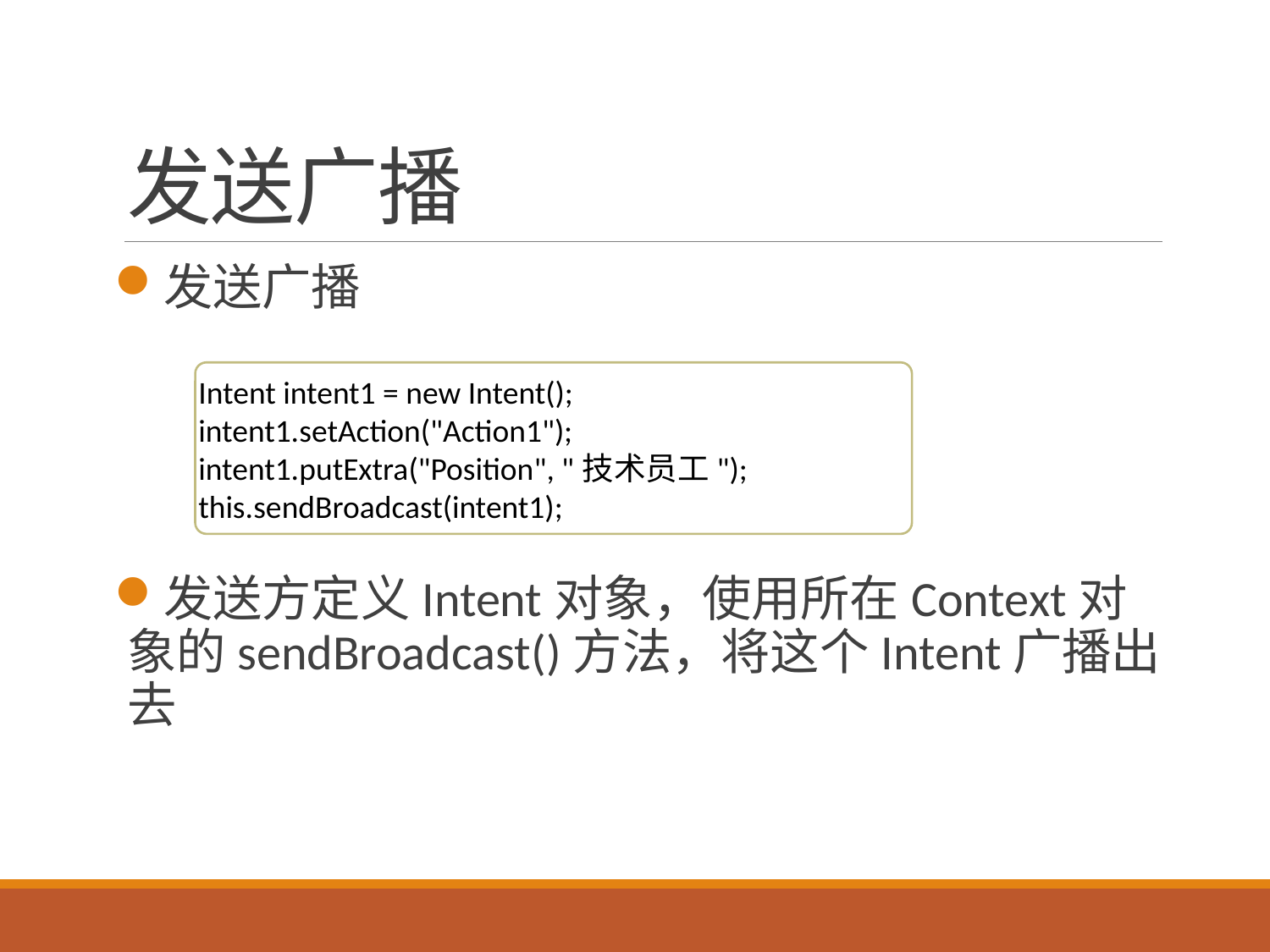

# 发送广播
发送广播

发送方定义Intent对象，使用所在Context对象的sendBroadcast()方法，将这个Intent广播出去

Intent intent1 = new Intent();
intent1.setAction("Action1");
intent1.putExtra("Position", "技术员工");
this.sendBroadcast(intent1);